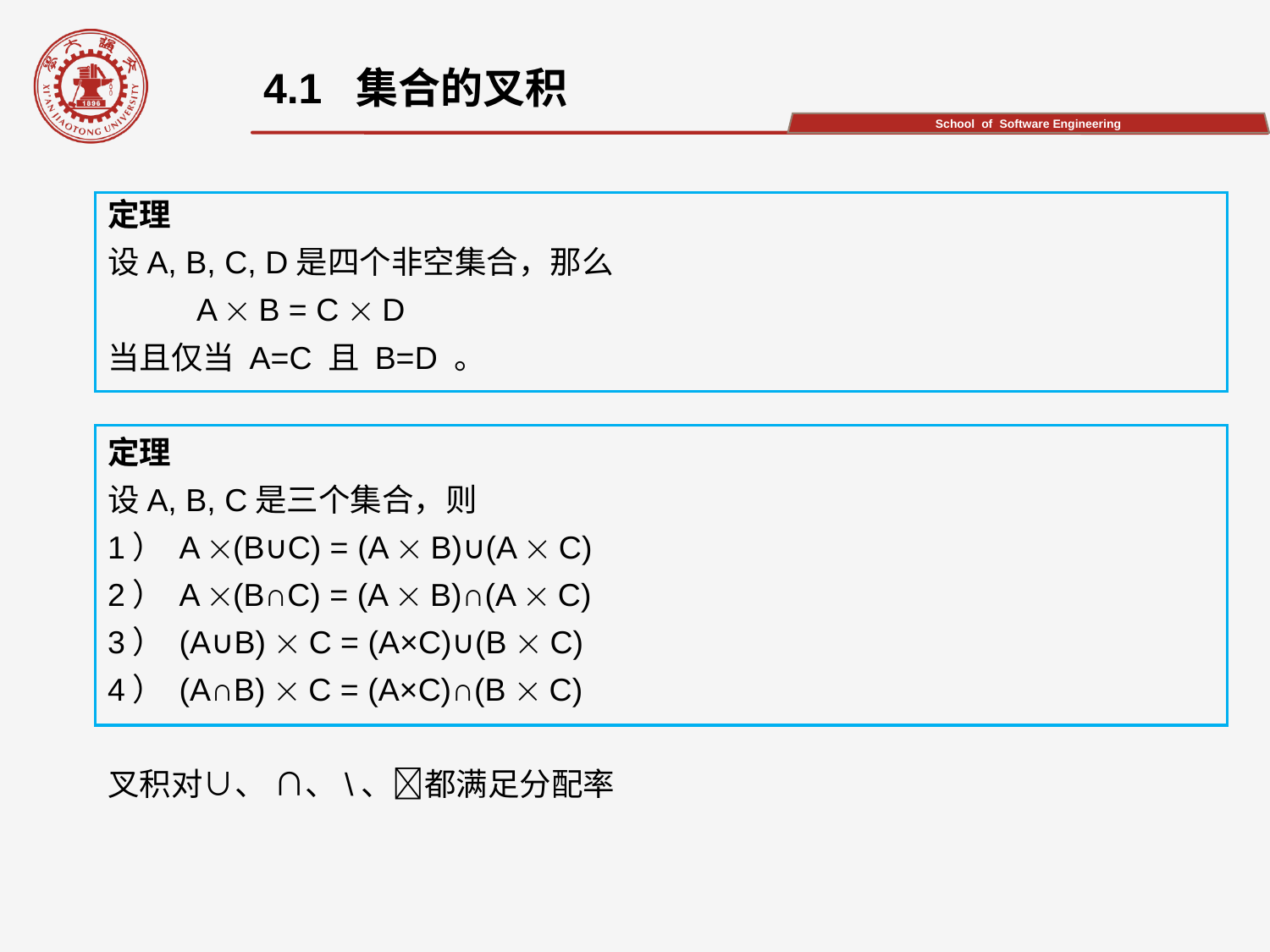

4.1  集合的叉积

定理
设A, B, C, D是四个非空集合，那么
          A × B = C × D
当且仅当 A=C 且 B=D 。

定理
设A, B, C是三个集合，则
1） A ×(B∪C) = (A × B)∪(A × C)
2） A ×(B∩C) = (A × B)∩(A × C)
3） (A∪B) × C = (A×C)∪(B × C)
4） (A∩B) × C = (A×C)∩(B × C)

叉积对∪、 ∩、\、⊕都满足分配率